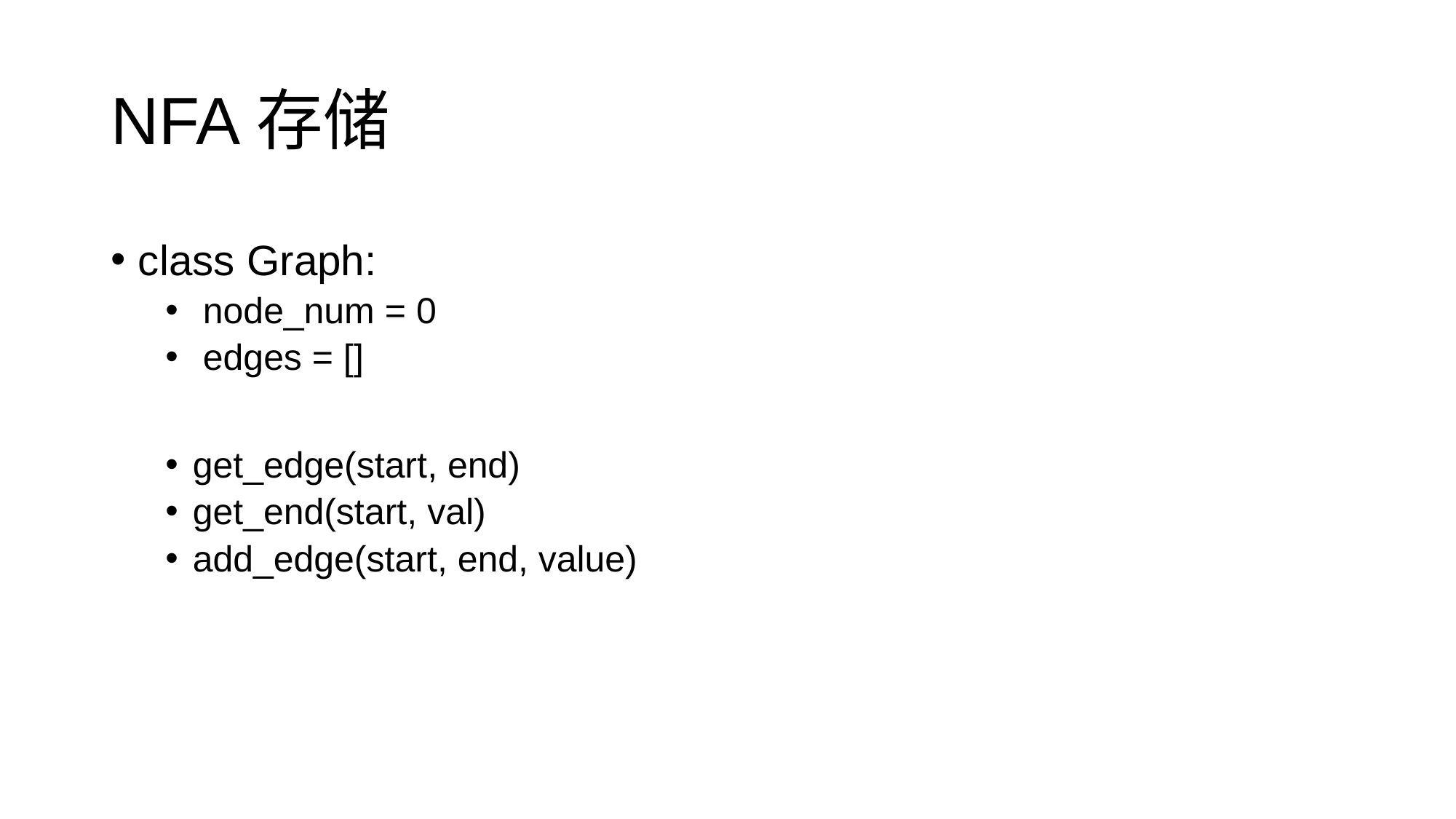

# NFA存储
class Graph:
 node_num = 0
 edges = []

get_edge(start, end)
get_end(start, val)
add_edge(start, end, value)